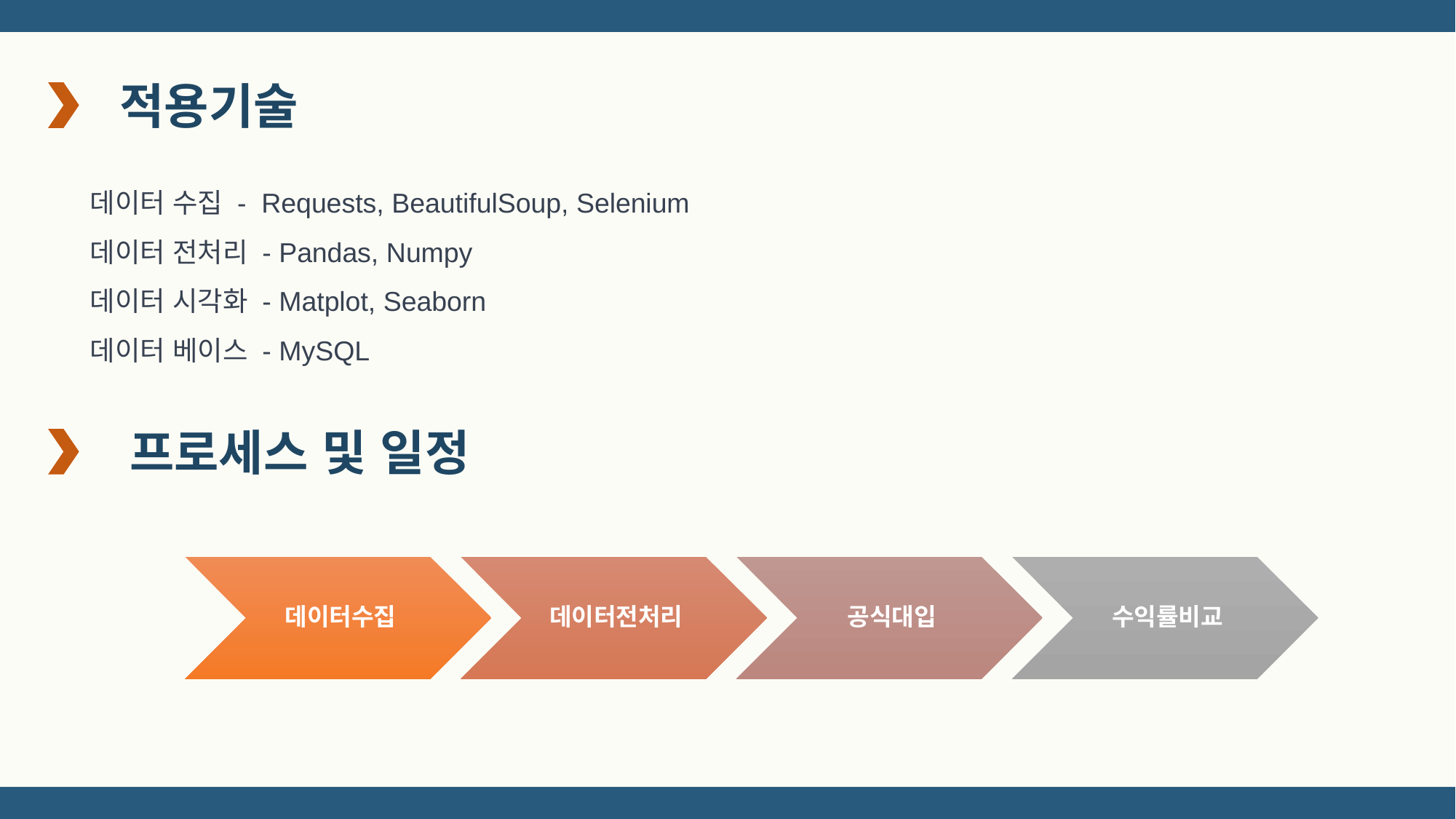

적용기술

데이터 수집 -  Requests, BeautifulSoup, Selenium
데이터 전처리 - Pandas, Numpy
데이터 시각화 - Matplot, Seaborn
데이터 베이스 - MySQL
데이터수집
데이터전처리
공식대입
수익률비교
 프로세스 및 일정